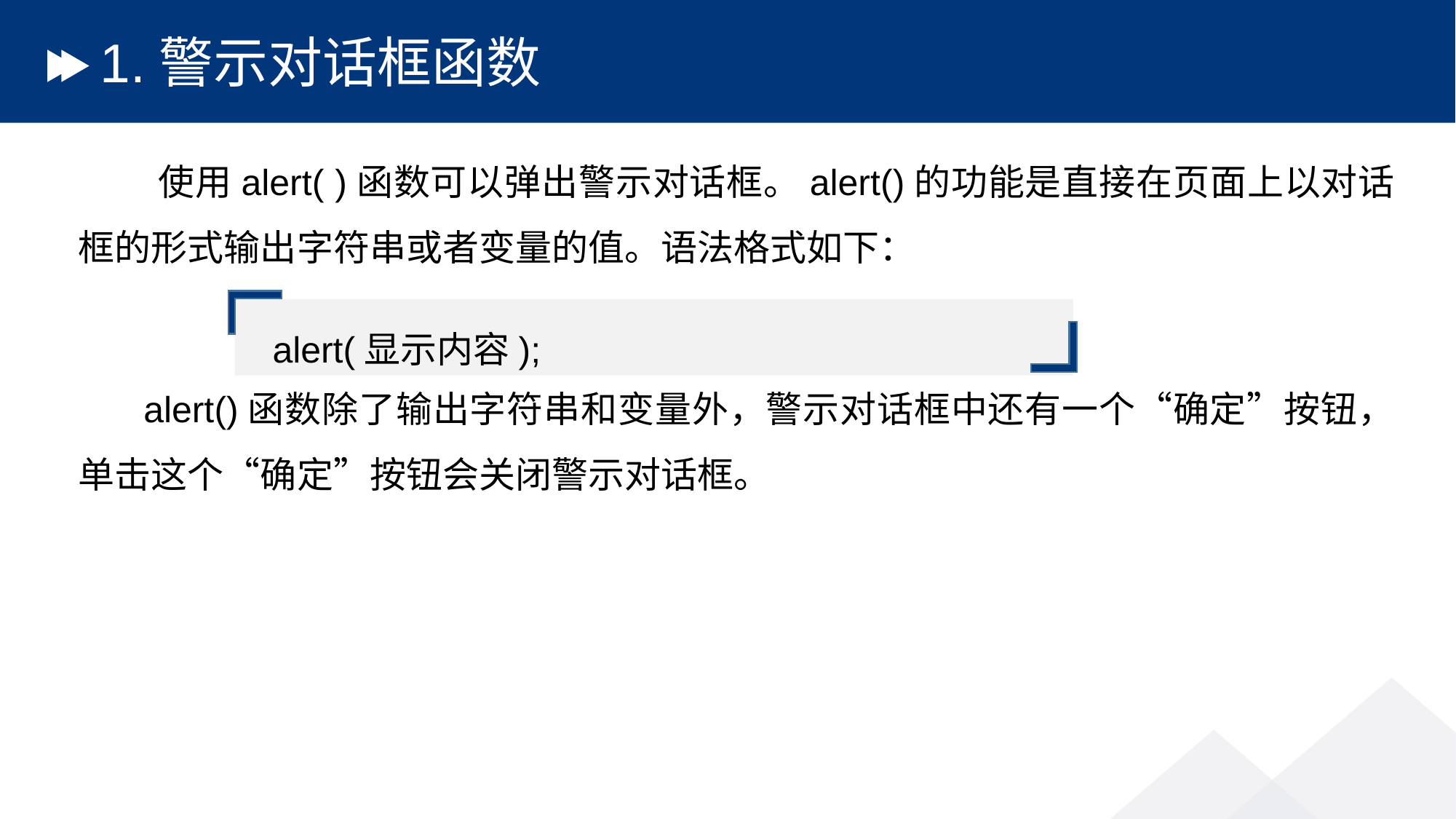

# 1.警示对话框函数
        使用alert( )函数可以弹出警示对话框。alert()的功能是直接在页面上以对话框的形式输出字符串或者变量的值。语法格式如下：

      alert()函数除了输出字符串和变量外，警示对话框中还有一个“确定”按钮，单击这个“确定”按钮会关闭警示对话框。

alert(显示内容);